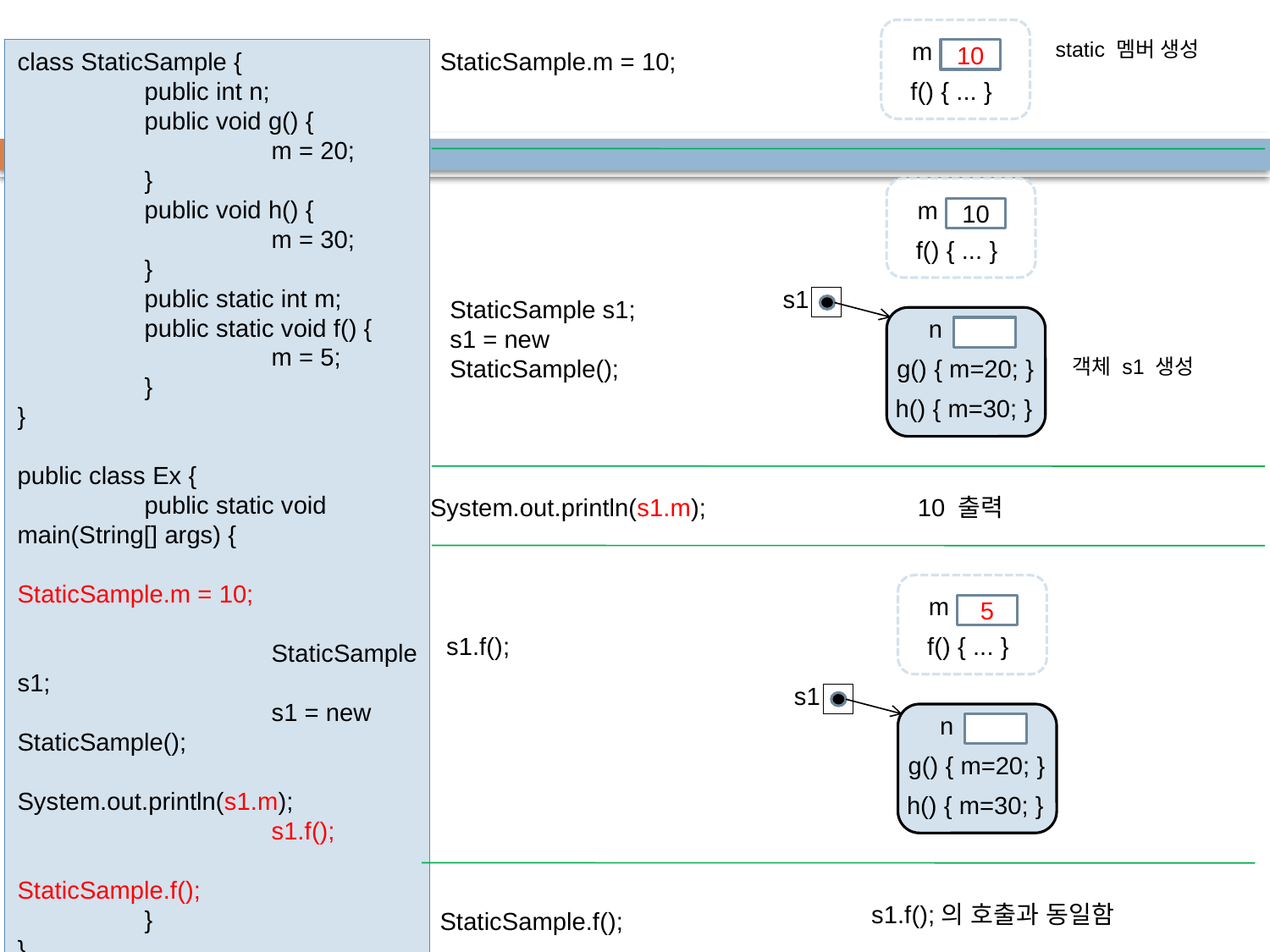

m
10
f() { ... }
static 멤버 생성
class StaticSample {
	public int n;
	public void g() {
		m = 20;
	}
	public void h() {
		m = 30;
	}
	public static int m;
	public static void f() {
		m = 5;
	}
}

public class Ex {
	public static void main(String[] args) {
		StaticSample.m = 10;

		StaticSample s1;
		s1 = new StaticSample();
		System.out.println(s1.m);
		s1.f();
		StaticSample.f();
	}
}
StaticSample.m = 10;
60

m
10
f() { ... }
s1
StaticSample s1;
s1 = new StaticSample();

n

g() { m=20; }
h() { m=30; }
객체 s1 생성
System.out.println(s1.m);
10 출력

m
5
f() { ... }
s1.f();
s1

n

g() { m=20; }
h() { m=30; }
s1.f();의 호출과 동일함
StaticSample.f();